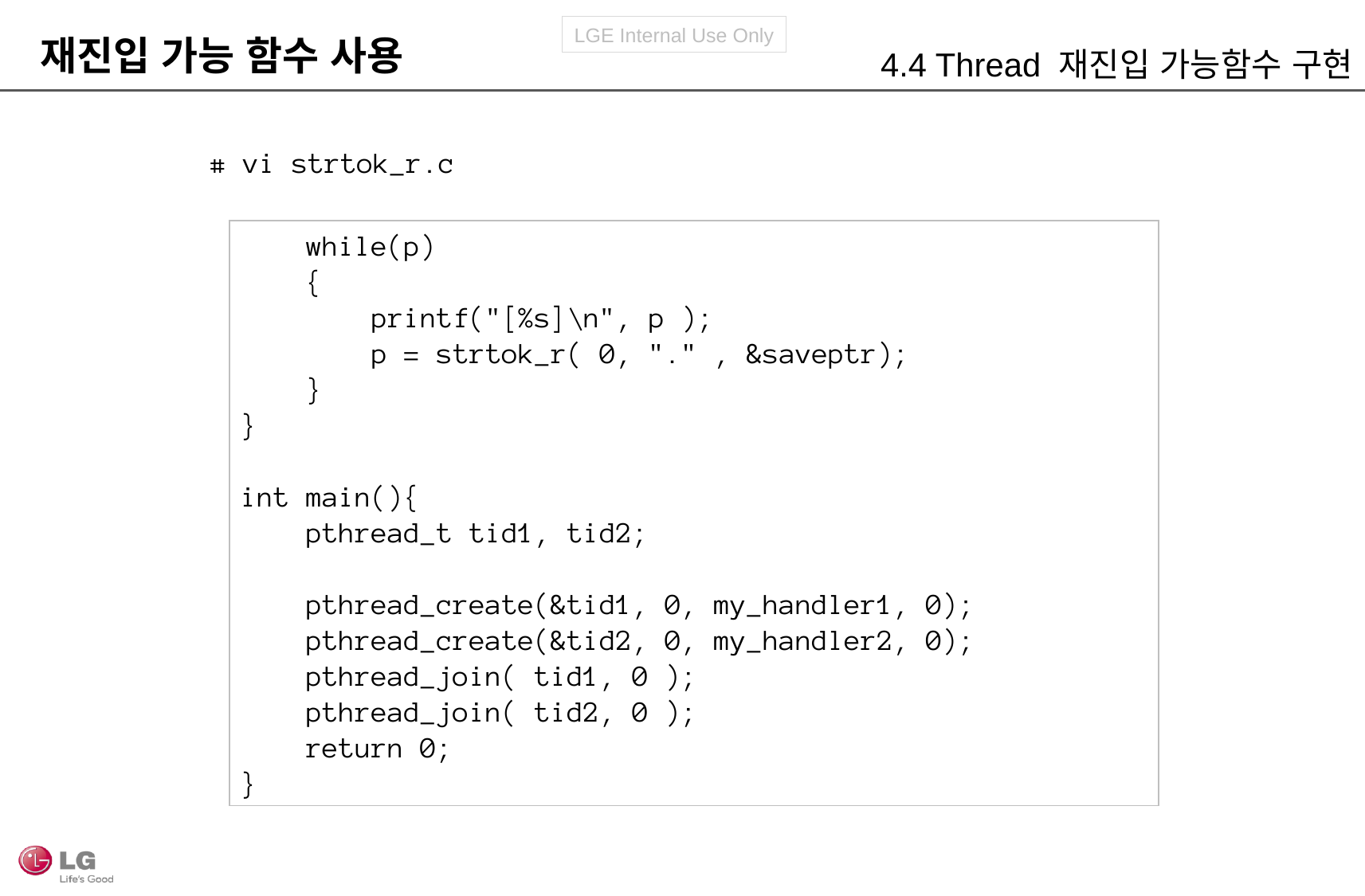

재진입 가능 함수 사용
4.4 Thread 재진입 가능함수 구현

# vi strtok_r.c
    while(p)
    {
        printf("[%s]\n", p );
        p = strtok_r( 0, "." , &saveptr);
    }
}

int main(){
    pthread_t tid1, tid2;

    pthread_create(&tid1, 0, my_handler1, 0);
    pthread_create(&tid2, 0, my_handler2, 0);
    pthread_join( tid1, 0 );
    pthread_join( tid2, 0 );
    return 0;
}